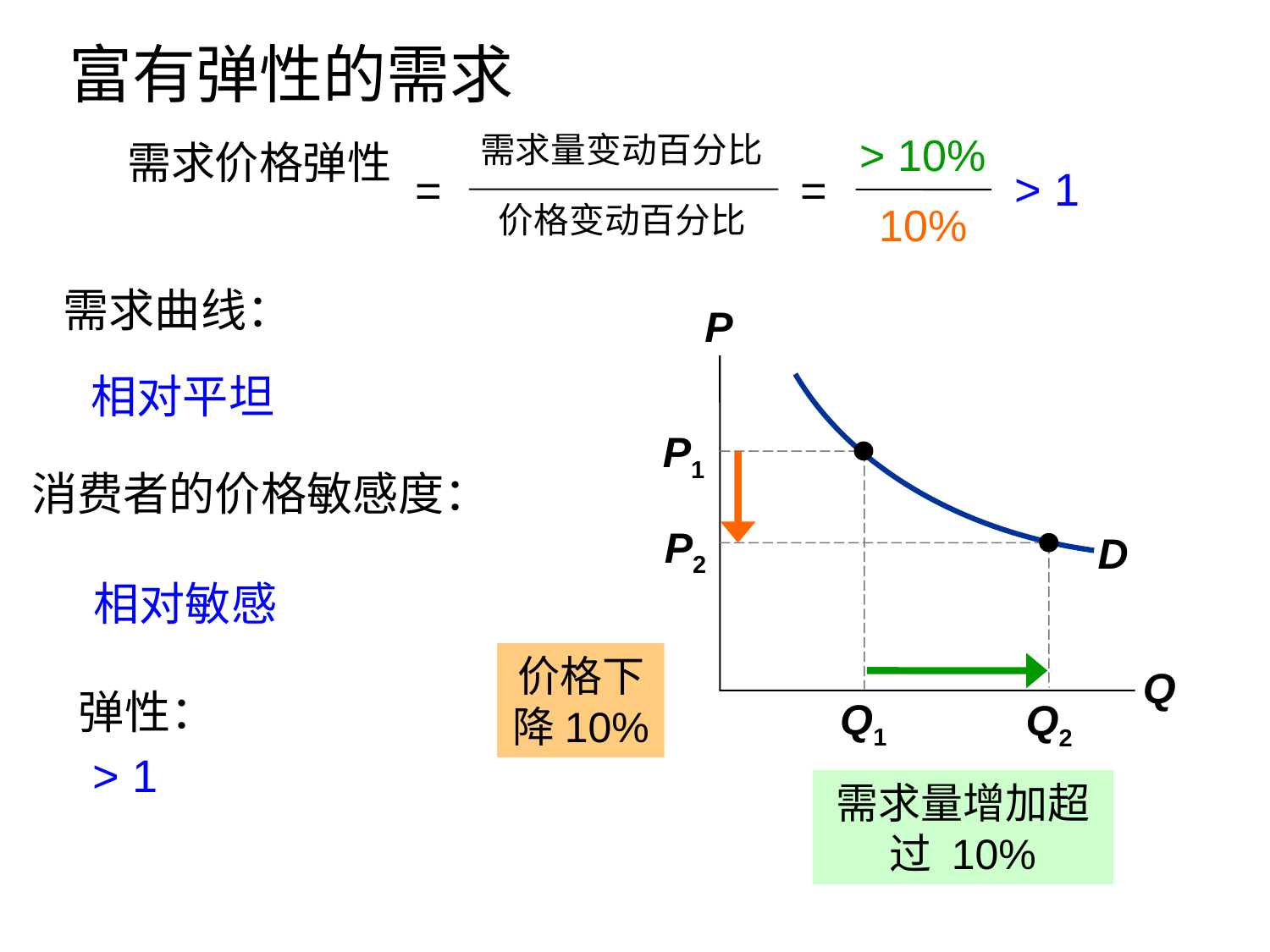

富有弹性的需求
#
> 10%
需求量变动百分比
需求价格弹性
=
=

价格变动百分比
> 1
10%

D

需求曲线：
P

Q
相对平坦
P1

Q1

消费者的价格敏感度：
P2

Q2
相对敏感

价格下降10%
弹性：
> 1
需求量增加超过 10%